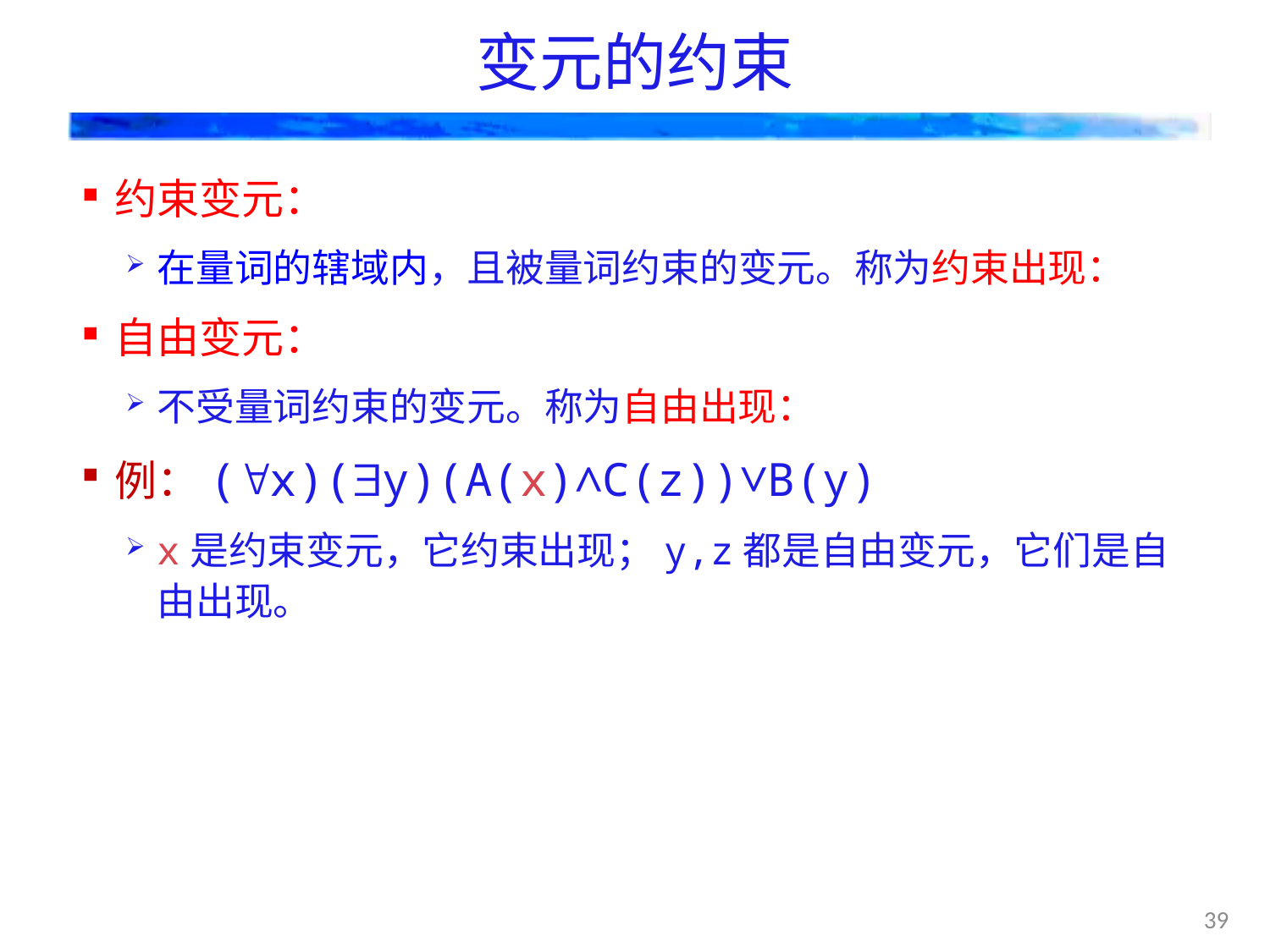

# 变元的约束
约束变元：
在量词的辖域内，且被量词约束的变元。称为约束出现：
自由变元：
不受量词约束的变元。称为自由出现：
例：(∀x)(∃y)(A(x)∧C(z))∨B(y)
x是约束变元，它约束出现；y,z都是自由变元，它们是自由出现。
39